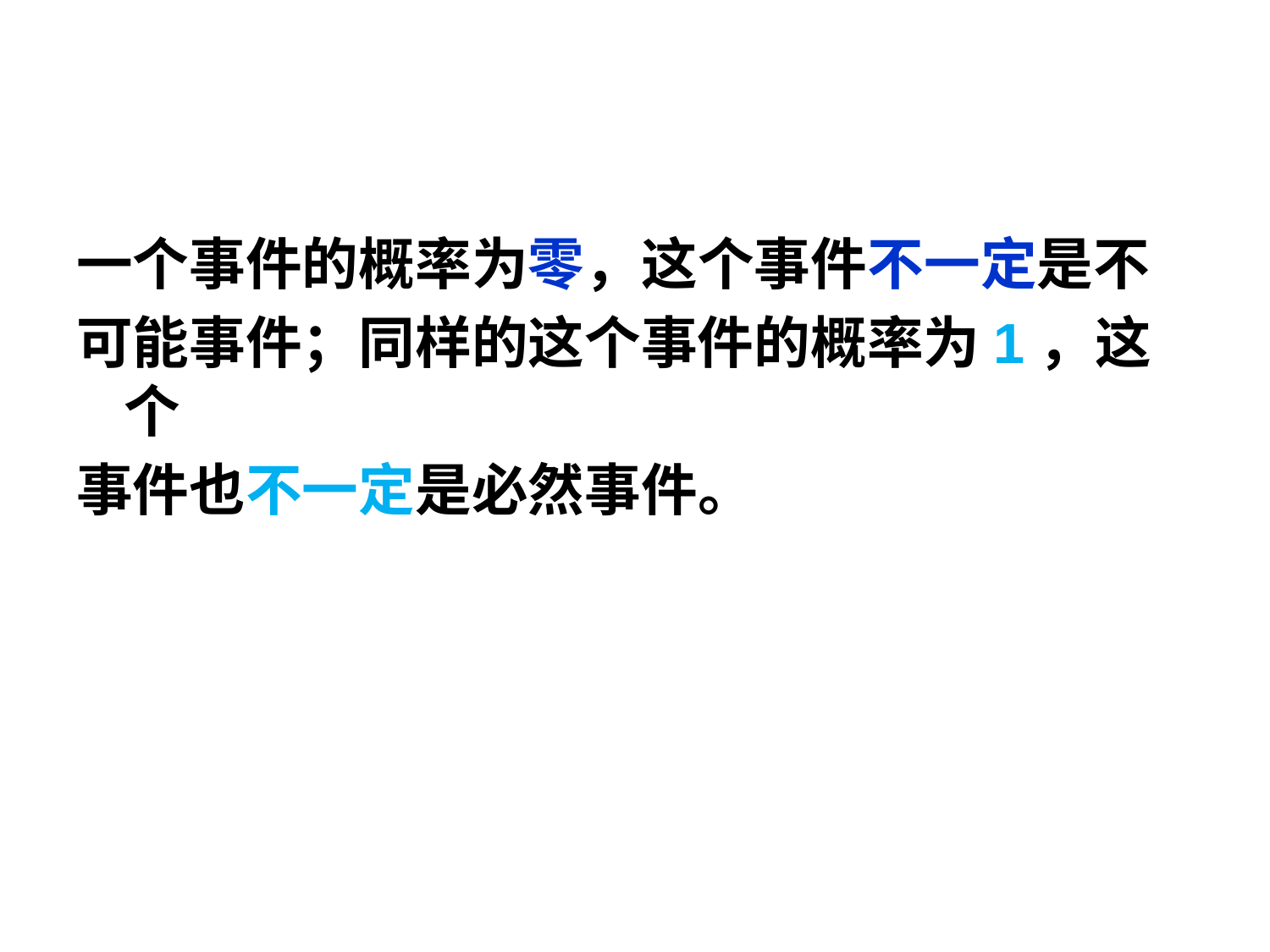

一个事件的概率为零，这个事件不一定是不
可能事件；同样的这个事件的概率为1，这个
事件也不一定是必然事件。